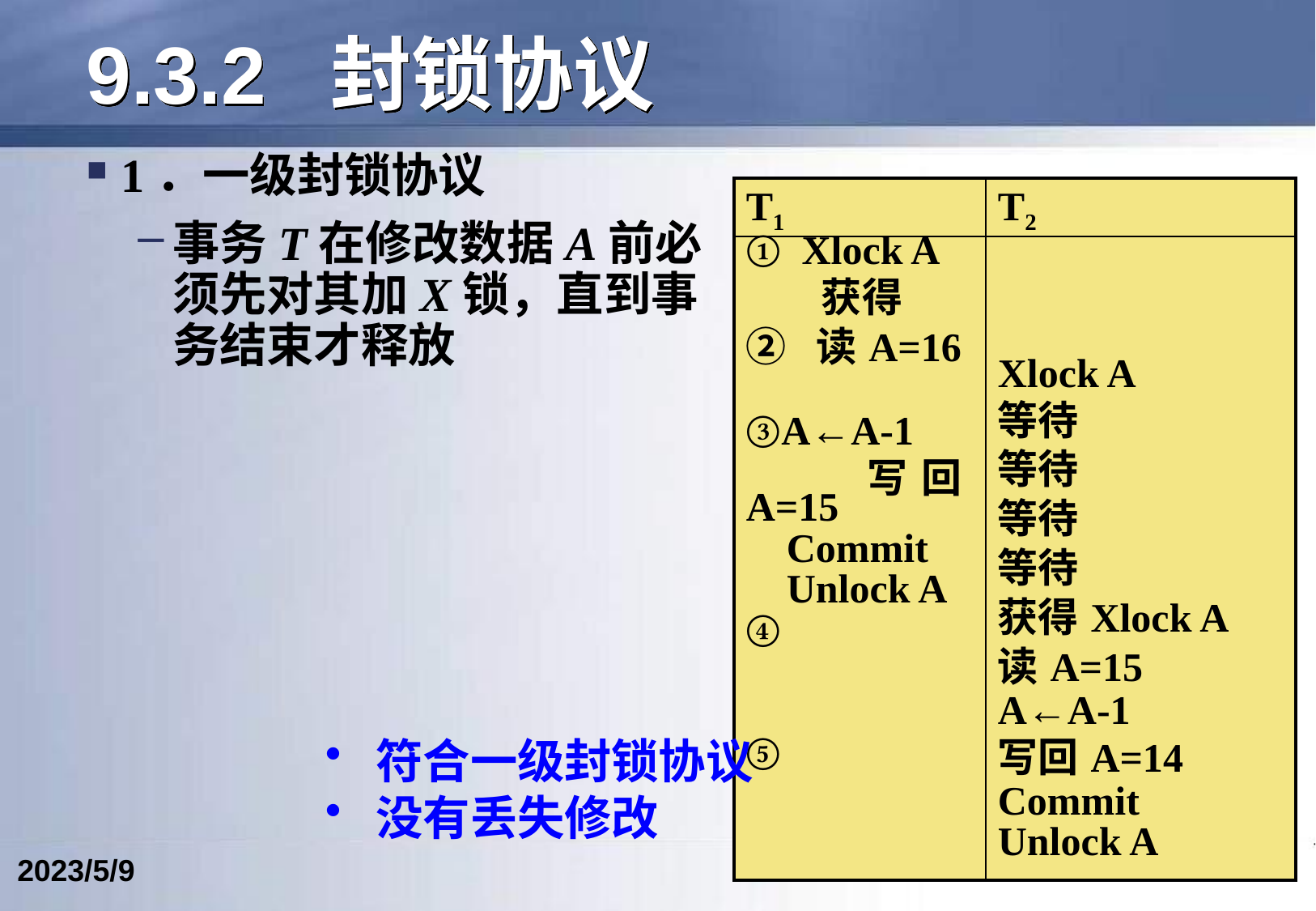

# 9.3.2  封锁协议
1．一级封锁协议
事务T在修改数据A前必须先对其加X锁，直到事务结束才释放
| T1 | T2 |
| --- | --- |
| ①  Xlock A 获得 ②  读A=16   ③A←A-1 写回A=15 Commit Unlock A ④     ⑤ | Xlock A 等待 等待 等待 等待 获得Xlock A 读A=15 A←A-1 写回A=14 Commit Unlock A |
 符合一级封锁协议
 没有丢失修改
31
2023/5/9